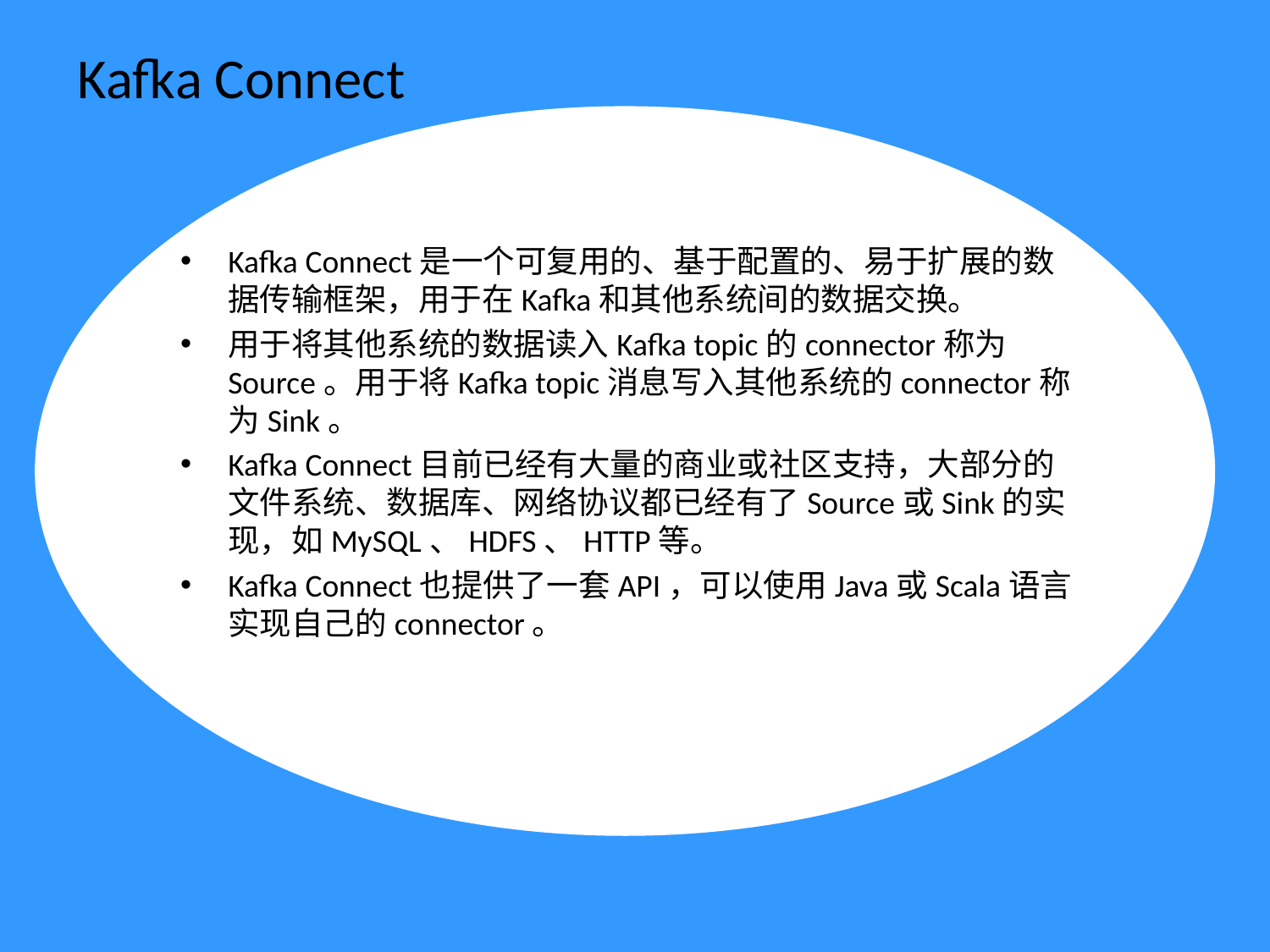

# Kafka Connect
Kafka Connect是一个可复用的、基于配置的、易于扩展的数据传输框架，用于在Kafka和其他系统间的数据交换。
用于将其他系统的数据读入Kafka topic的connector称为Source。用于将Kafka topic消息写入其他系统的connector称为Sink。
Kafka Connect目前已经有大量的商业或社区支持，大部分的文件系统、数据库、网络协议都已经有了Source或Sink的实现，如MySQL、HDFS、HTTP等。
Kafka Connect也提供了一套API，可以使用Java或Scala语言实现自己的connector。